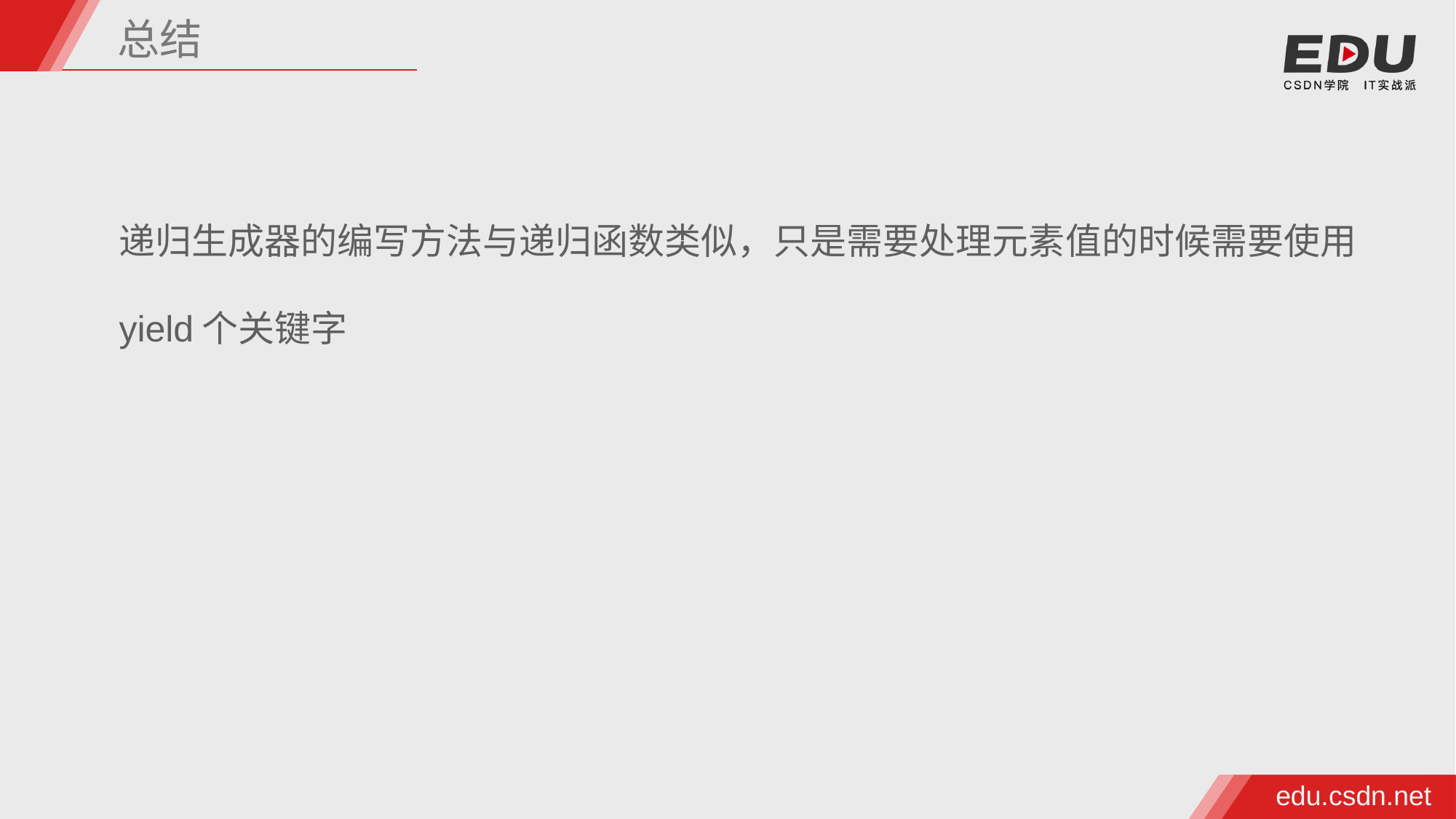

总结
递归生成器的编写方法与递归函数类似，只是需要处理元素值的时候需要使用
yield个关键字
edu.csdn.net